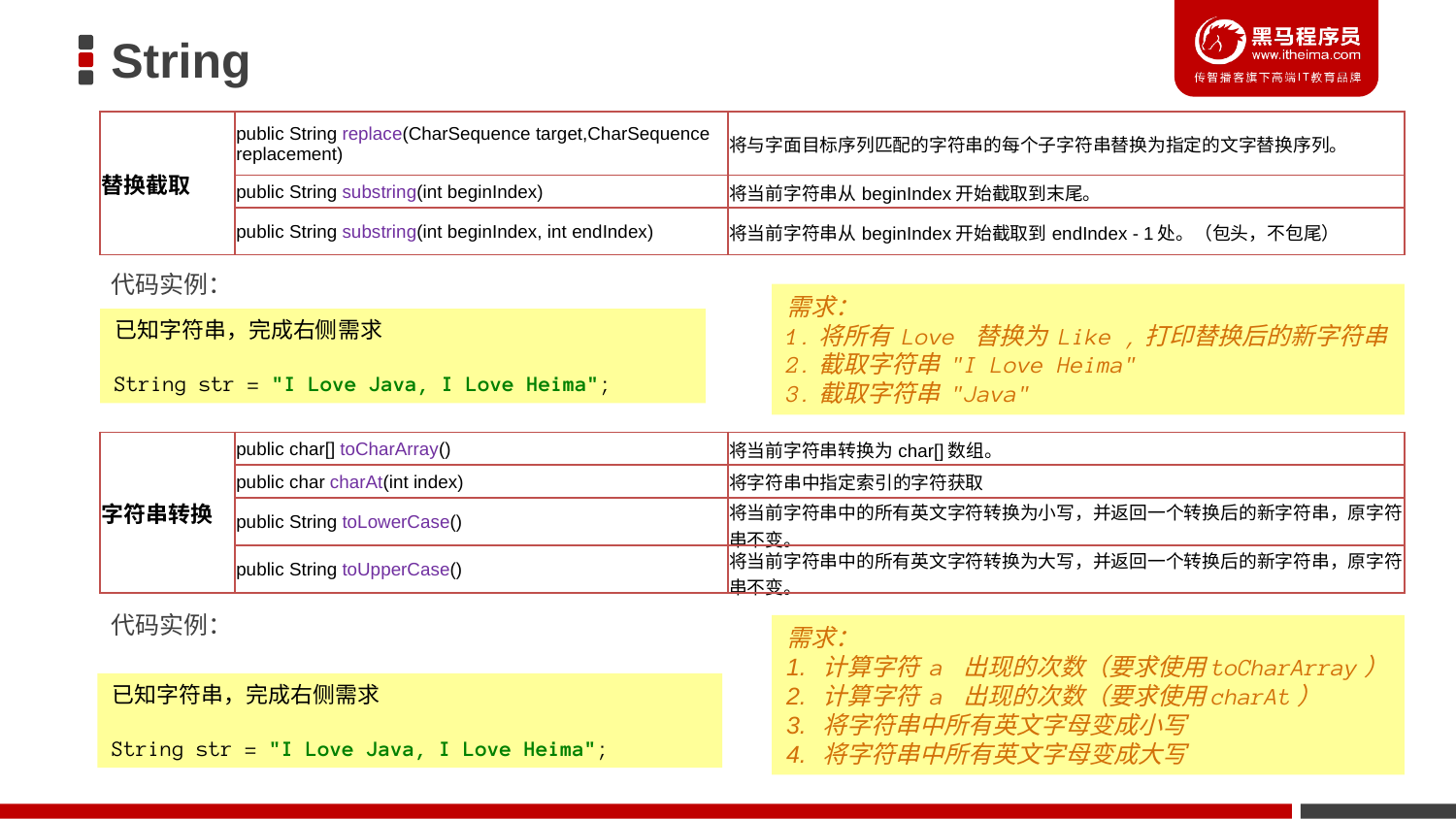

# String
| 替换截取 | public String replace(CharSequence target,CharSequence replacement) | 将与字面目标序列匹配的字符串的每个子字符串替换为指定的文字替换序列。 |
| --- | --- | --- |
|  | public String substring(int beginIndex) | 将当前字符串从beginIndex开始截取到末尾。 |
|  | public String substring(int beginIndex, int endIndex) | 将当前字符串从beginIndex开始截取到endIndex - 1处。（包头，不包尾） |
代码实例：

需求：
1.将所有 Love 替换为 Like ,打印替换后的新字符串
2.截取字符串 "I Love Heima"
3.截取字符串 "Java"
已知字符串，完成右侧需求

String str = "I Love Java, I Love Heima";
| 字符串转换 | public char[] toCharArray() | 将当前字符串转换为char[]数组。 |
| --- | --- | --- |
|  | public char charAt(int index) | 将字符串中指定索引的字符获取 |
|  | public String toLowerCase() | 将当前字符串中的所有英文字符转换为小写，并返回一个转换后的新字符串，原字符串不变。 |
|  | public String toUpperCase() | 将当前字符串中的所有英文字符转换为大写，并返回一个转换后的新字符串，原字符串不变。 |
代码实例：

需求：
计算字符 a 出现的次数（要求使用toCharArray）
计算字符 a 出现的次数（要求使用charAt）
将字符串中所有英文字母变成小写
将字符串中所有英文字母变成大写
已知字符串，完成右侧需求

String str = "I Love Java, I Love Heima";